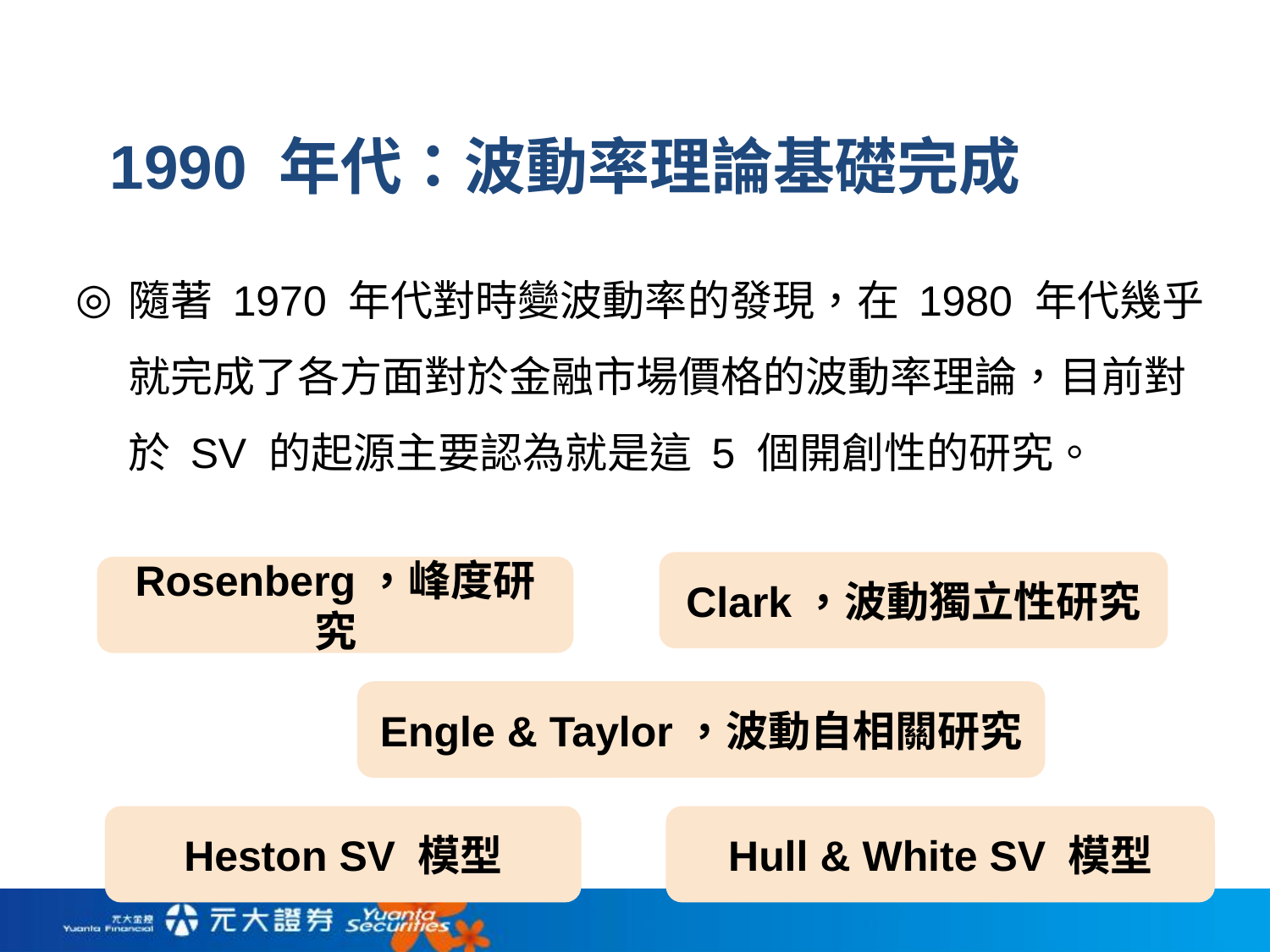

# 1990 年代：波動率理論基礎完成
隨著 1970 年代對時變波動率的發現，在 1980 年代幾乎就完成了各方面對於金融市場價格的波動率理論，目前對於 SV 的起源主要認為就是這 5 個開創性的研究。
Clark，波動獨立性研究
Rosenberg，峰度研究
Engle & Taylor，波動自相關研究
Heston SV 模型
Hull & White SV 模型